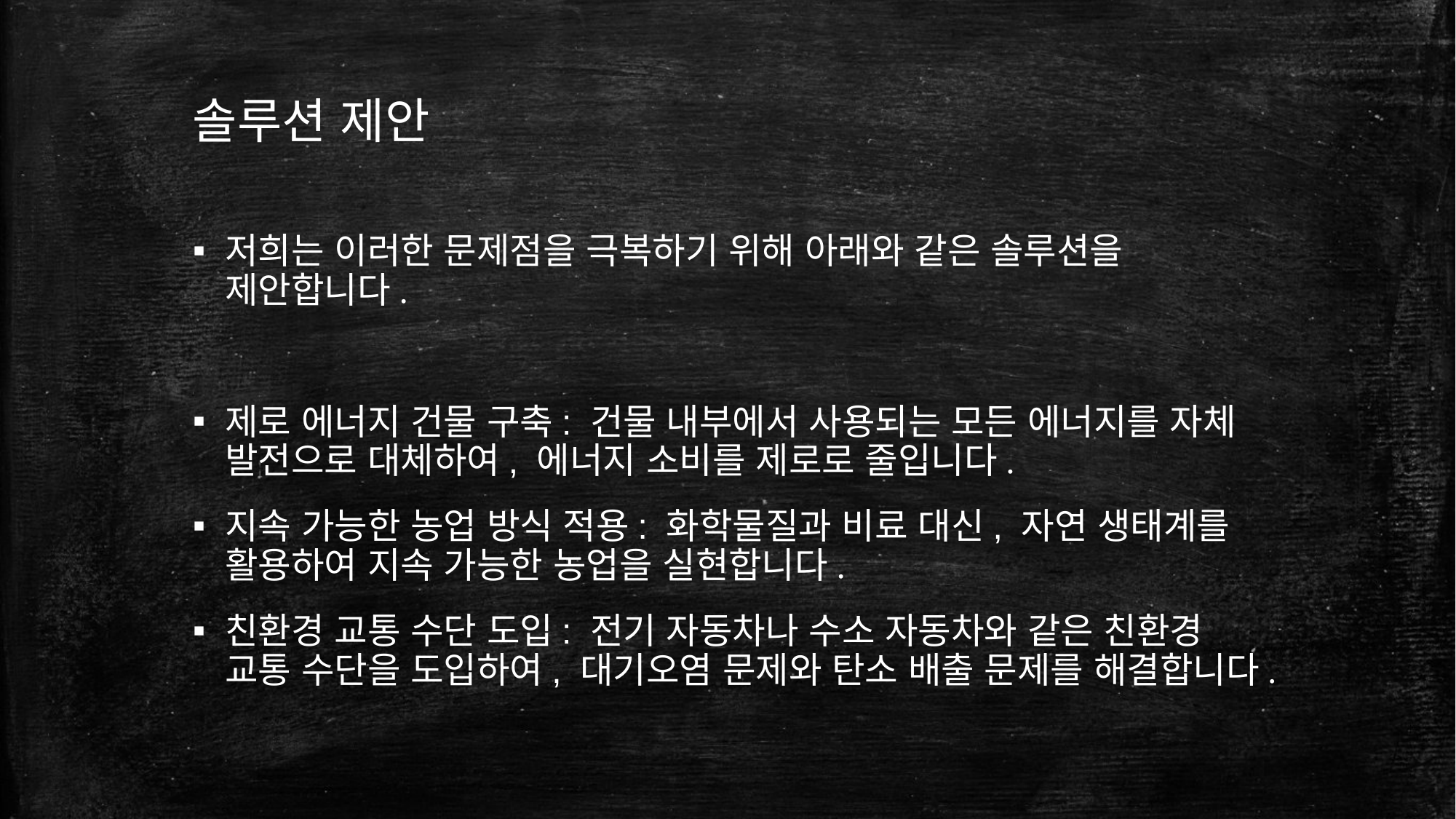

# 솔루션 제안
저희는 이러한 문제점을 극복하기 위해 아래와 같은 솔루션을 제안합니다.

제로 에너지 건물 구축: 건물 내부에서 사용되는 모든 에너지를 자체 발전으로 대체하여, 에너지 소비를 제로로 줄입니다.
지속 가능한 농업 방식 적용: 화학물질과 비료 대신, 자연 생태계를 활용하여 지속 가능한 농업을 실현합니다.
친환경 교통 수단 도입: 전기 자동차나 수소 자동차와 같은 친환경 교통 수단을 도입하여, 대기오염 문제와 탄소 배출 문제를 해결합니다.